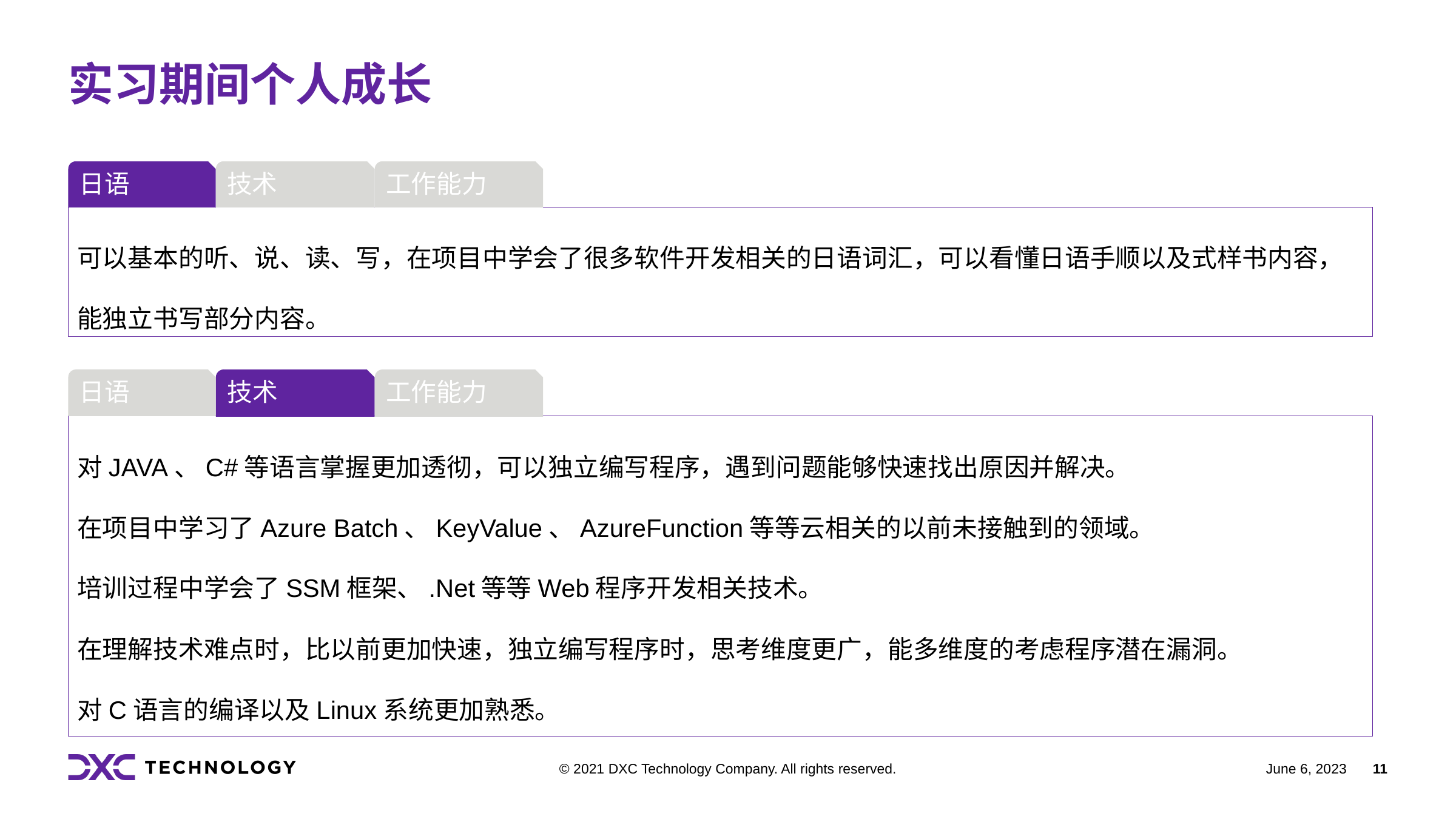

# 实习期间个人成长
工作能力
日语

技术
可以基本的听、说、读、写，在项目中学会了很多软件开发相关的日语词汇，可以看懂日语手顺以及式样书内容，能独立书写部分内容。
日语
技术
对JAVA、C#等语言掌握更加透彻，可以独立编写程序，遇到问题能够快速找出原因并解决。
在项目中学习了Azure Batch、KeyValue、AzureFunction等等云相关的以前未接触到的领域。
培训过程中学会了SSM框架、.Net等等Web程序开发相关技术。
在理解技术难点时，比以前更加快速，独立编写程序时，思考维度更广，能多维度的考虑程序潜在漏洞。
对C语言的编译以及Linux系统更加熟悉。

工作能力